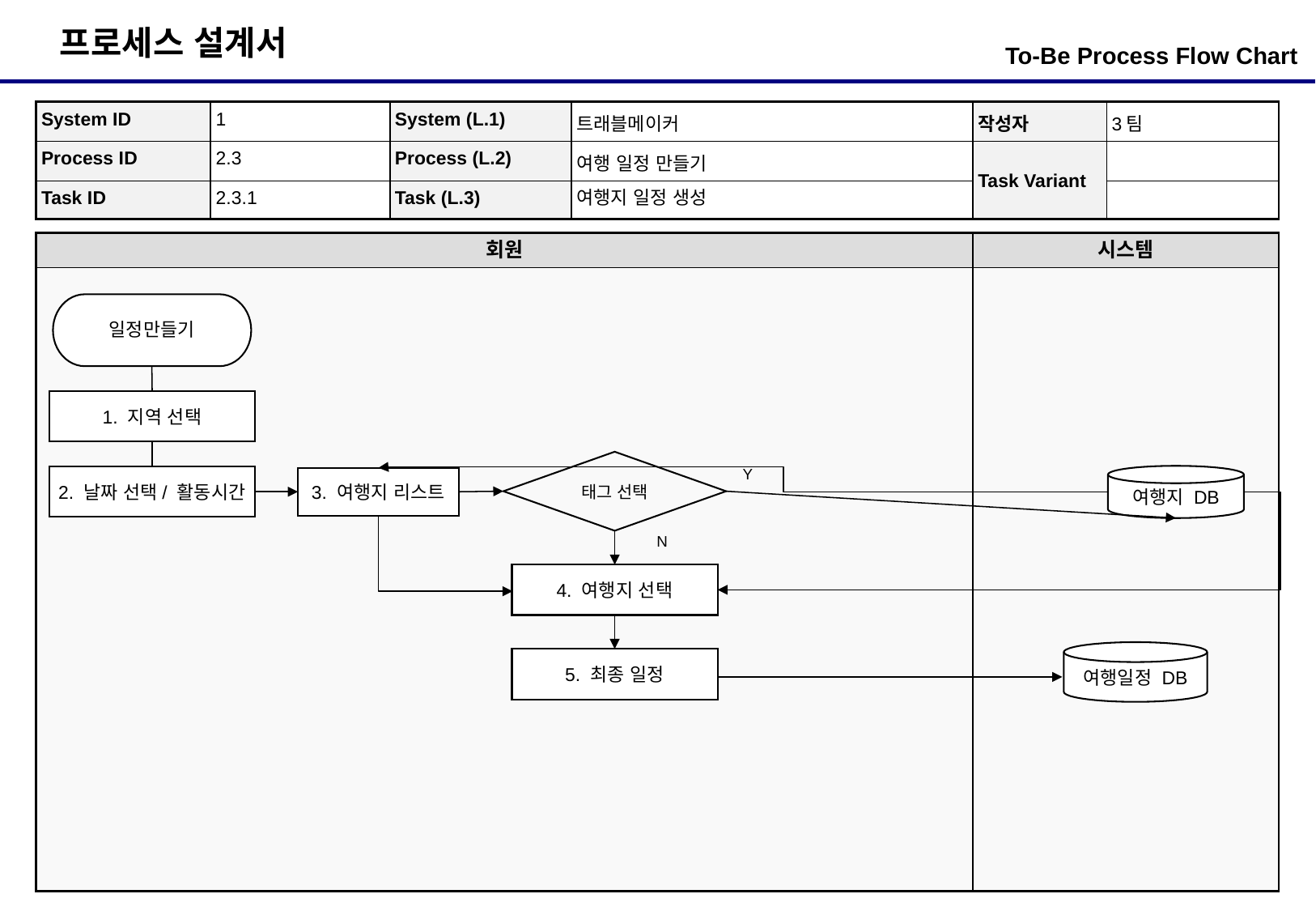

To-Be Process Flow Chart
| System ID | 1 | System (L.1) | 트래블메이커 | 작성자 | 3팀 |
| --- | --- | --- | --- | --- | --- |
| Process ID | 2.3 | Process (L.2) | 여행 일정 만들기 | Task Variant |  |
| Task ID | 2.3.1 | Task (L.3) | 여행지 일정 생성 |  |  |
| 회원 | 시스템 |
| --- | --- |
|  |  |
일정만들기
1. 지역 선택
태그 선택
Y
여행지 DB
2. 날짜 선택/ 활동시간
3. 여행지 리스트
N
4. 여행지 선택
여행일정 DB
5. 최종 일정